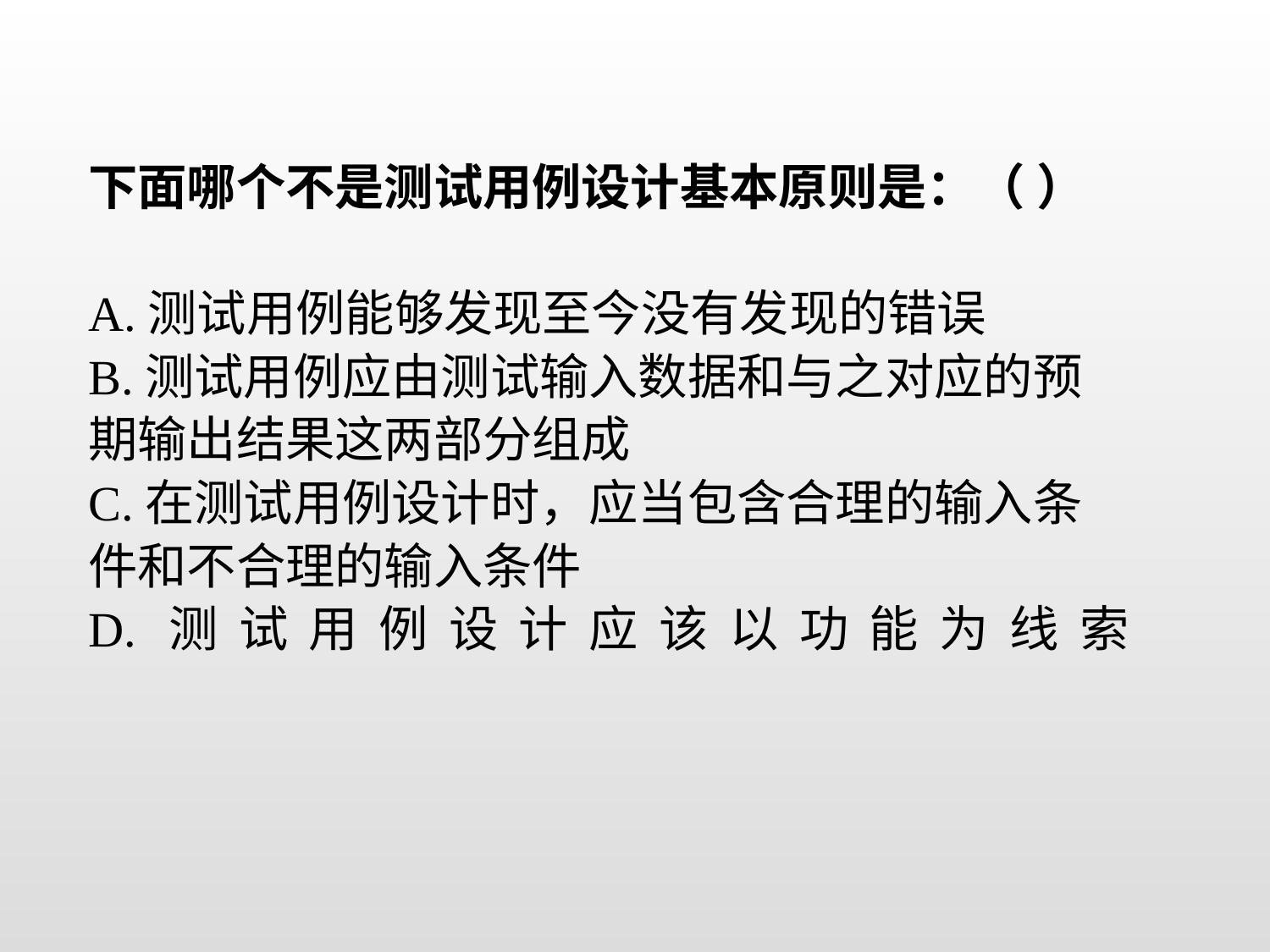

下面哪个不是测试用例设计基本原则是：（ ）

A.测试用例能够发现至今没有发现的错误
B.测试用例应由测试输入数据和与之对应的预
期输出结果这两部分组成
C.在测试用例设计时，应当包含合理的输入条
件和不合理的输入条件
D.测试用例设计应该以功能为线索